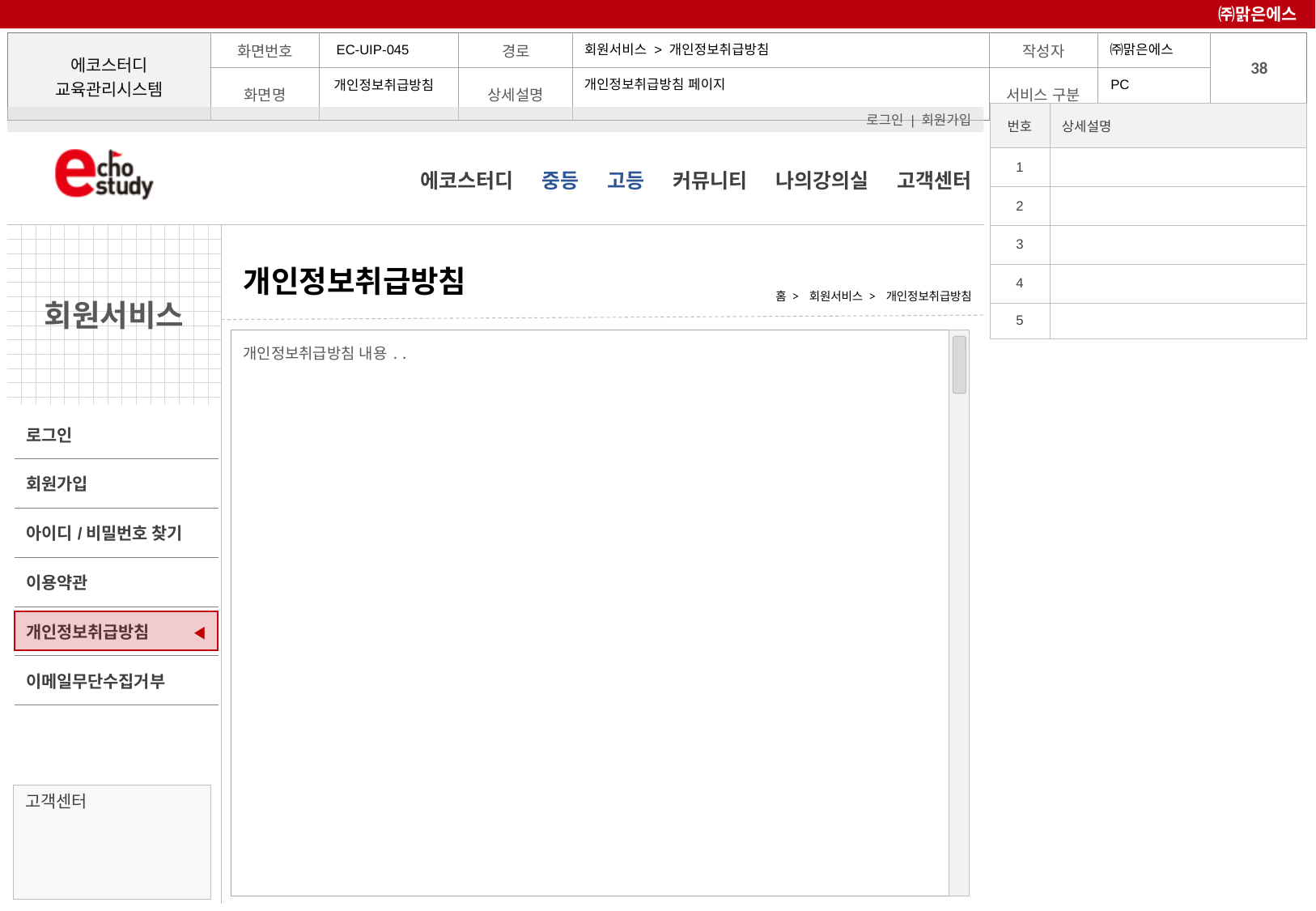

㈜맑은에스
회원서비스 > 개인정보취급방침
EC-UIP-045
PC
개인정보취급방침 페이지
개인정보취급방침
| 번호 | 상세설명 |
| --- | --- |
| 1 |  |
| 2 |  |
| 3 |  |
| 4 |  |
| 5 |  |
# 개인정보취급방침
홈 > 회원서비스 > 개인정보취급방침
개인정보취급방침 내용..

◀